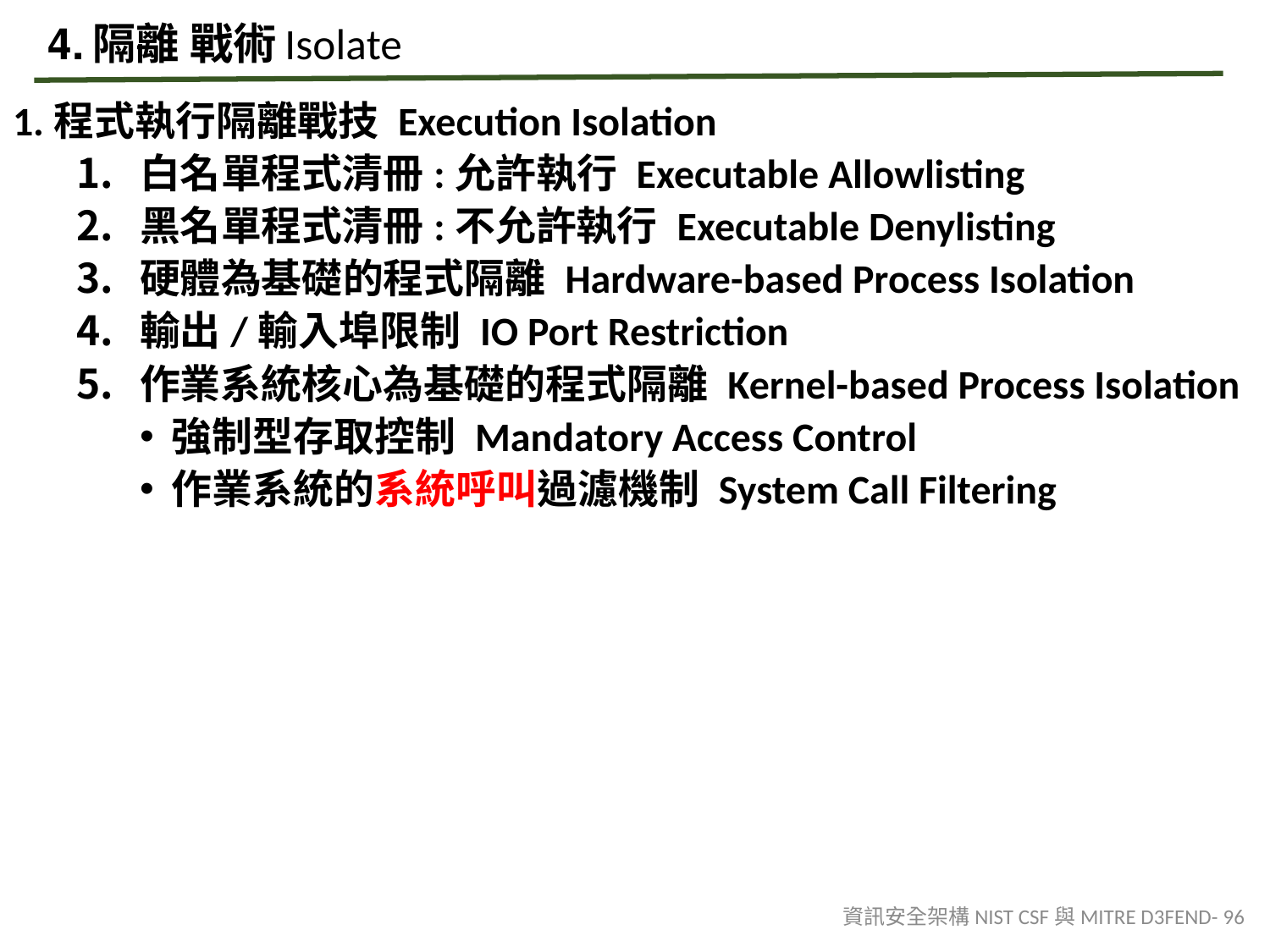

# 4.隔離 戰術Isolate
1.程式執行隔離戰技 Execution Isolation
白名單程式清冊:允許執行 Executable Allowlisting
黑名單程式清冊:不允許執行 Executable Denylisting
硬體為基礎的程式隔離 Hardware-based Process Isolation
輸出/輸入埠限制 IO Port Restriction
作業系統核心為基礎的程式隔離 Kernel-based Process Isolation
強制型存取控制 Mandatory Access Control
作業系統的系統呼叫過濾機制 System Call Filtering
資訊安全架構NIST CSF與MITRE D3FEND- 96